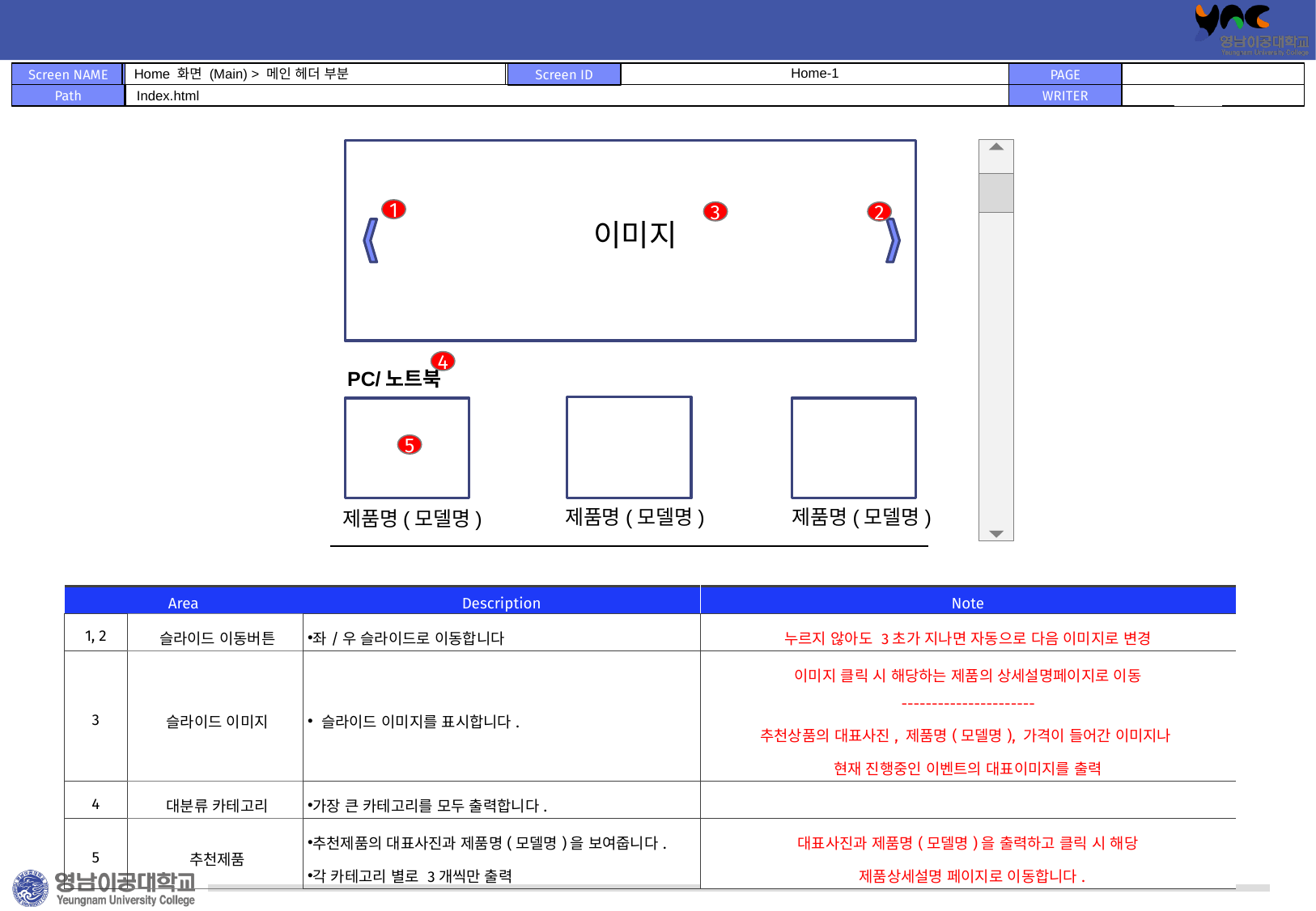

Home 화면 (Main) > 메인 헤더 부분
# Home-1
Index.html

1
3
2
이미지

4
PC/노트북

5
제품명(모델명)
제품명(모델명)
제품명(모델명)
| Area | 원하는곳 클릭시 원하는 슬라이드로 이동 | Description | Note |
| --- | --- | --- | --- |
| 1, 2 | 슬라이드 이동버튼 | 좌/우 슬라이드로 이동합니다 | 누르지 않아도 3초가 지나면 자동으로 다음 이미지로 변경 |
| 3 | 슬라이드 이미지 | 슬라이드 이미지를 표시합니다. | 이미지 클릭 시 해당하는 제품의 상세설명페이지로 이동 ---------------------- 추천상품의 대표사진, 제품명(모델명), 가격이 들어간 이미지나 현재 진행중인 이벤트의 대표이미지를 출력 |
| 4 | 대분류 카테고리 | 가장 큰 카테고리를 모두 출력합니다. |  |
| 5 | 추천제품 | 추천제품의 대표사진과 제품명(모델명)을 보여줍니다. 각 카테고리 별로 3개씩만 출력 | 대표사진과 제품명(모델명)을 출력하고 클릭 시 해당 제품상세설명 페이지로 이동합니다. |
7